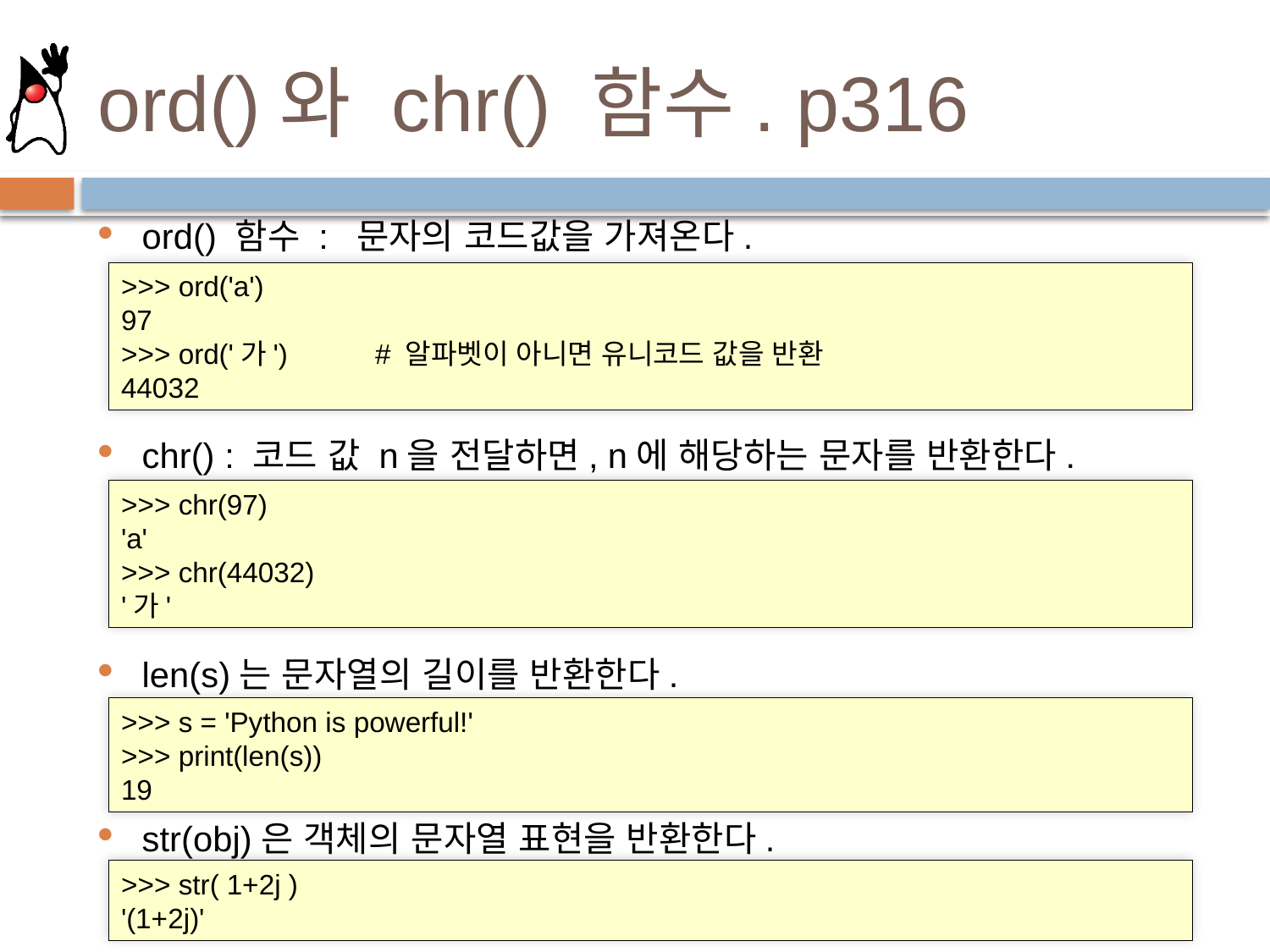

# ord()와 chr() 함수. p316
ord() 함수 :  문자의 코드값을 가져온다.

chr() : 코드 값 n을 전달하면, n에 해당하는 문자를 반환한다.

len(s)는 문자열의 길이를 반환한다.

str(obj)은 객체의 문자열 표현을 반환한다.

>>> ord('a')
97
>>> ord('가')	# 알파벳이 아니면 유니코드 값을 반환
44032
>>> chr(97)
'a'
>>> chr(44032)
'가'
>>> s = 'Python is powerful!'
>>> print(len(s))
19
>>> str( 1+2j )
'(1+2j)'